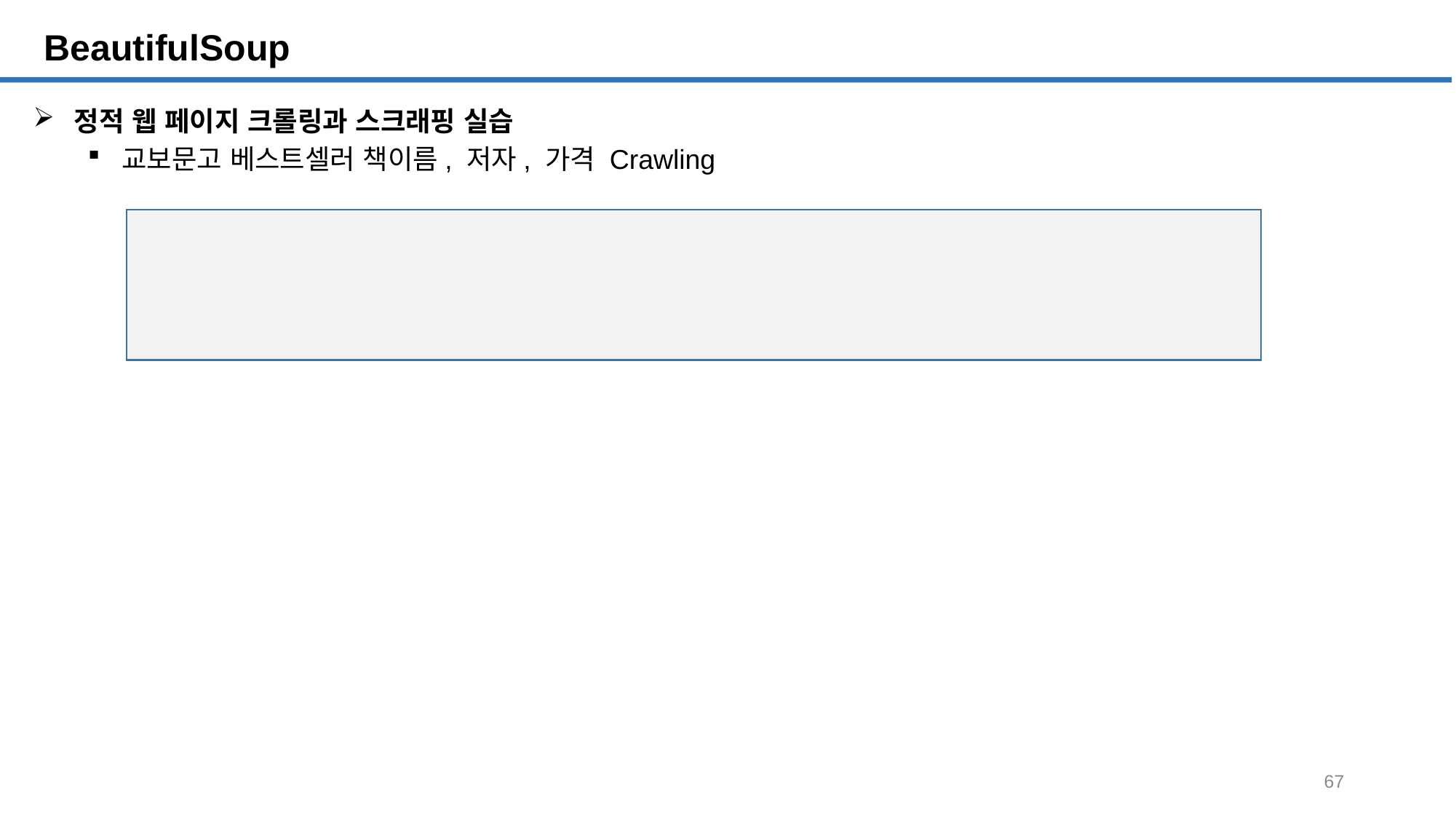

SQL 튜닝 개요
# BeautifulSoup

정적 웹 페이지 크롤링과 스크래핑 실습
교보문고 베스트셀러 책이름, 저자, 가격 Crawling

67